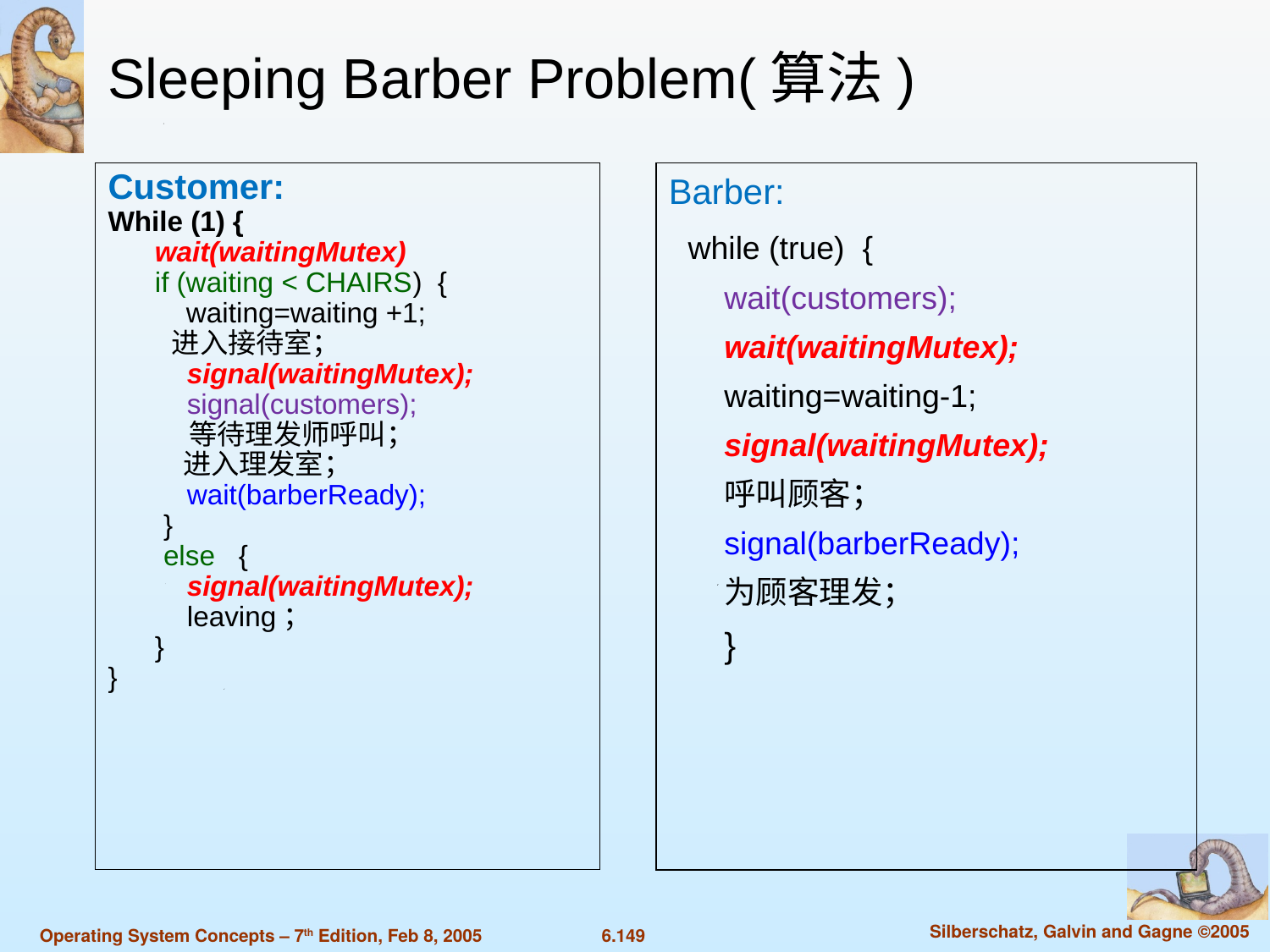

Sleeping Barber Problem(算法)
Customer:
While (1) {
      wait(waitingMutex)
      if (waiting < CHAIRS)  {
          waiting=waiting +1;
         进入接待室；
   signal(waitingMutex);
   signal(customers);
   等待理发师呼叫；
  进入理发室；
   wait(barberReady);
}
else   {
   signal(waitingMutex);
   leaving；
      }
}
Barber:
  while (true)  {
wait(customers);
wait(waitingMutex);
waiting=waiting-1;
signal(waitingMutex);
呼叫顾客；
signal(barberReady);
为顾客理发；
}